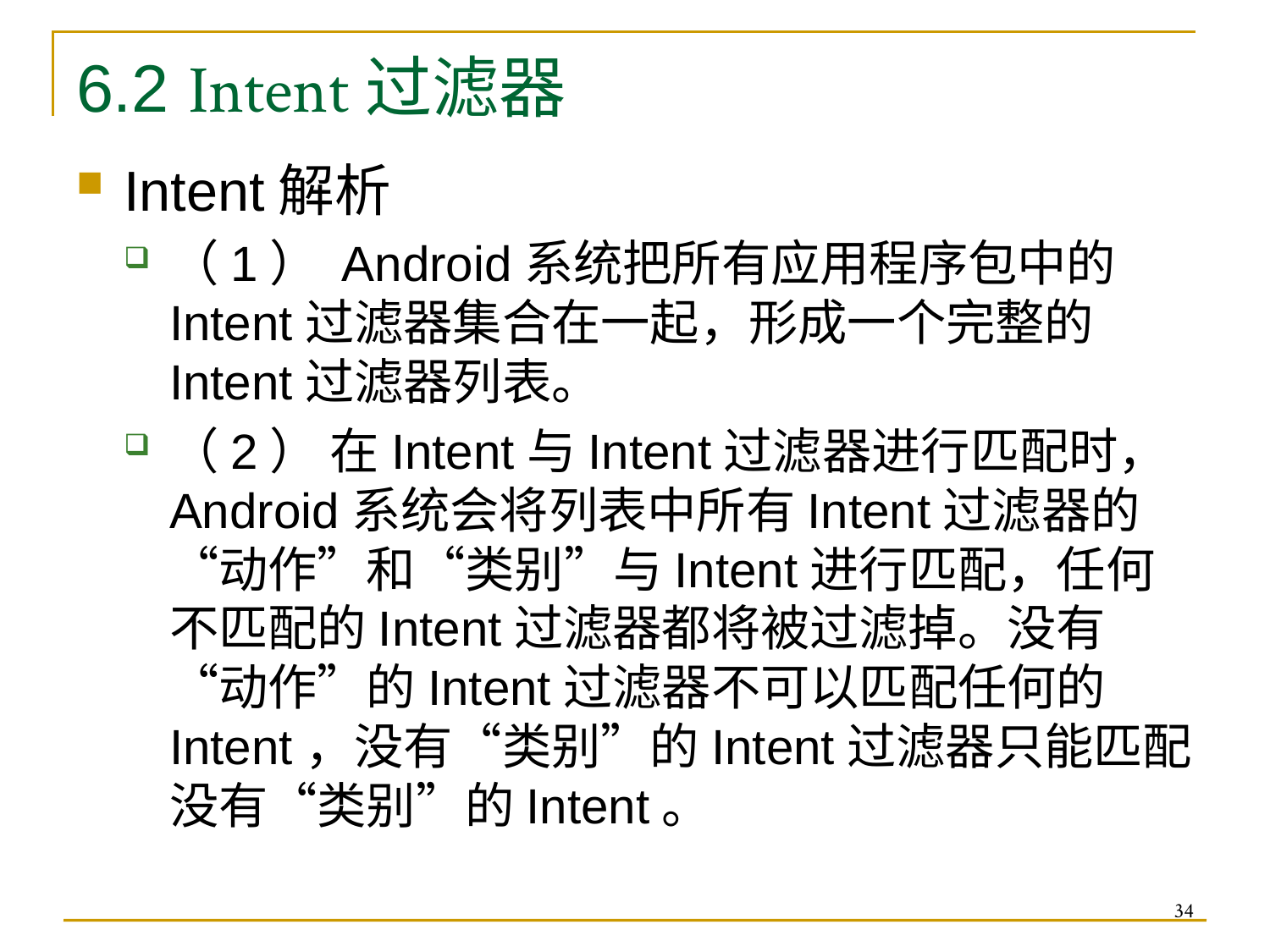

# 6.2 Intent过滤器
Intent解析
（1） Android系统把所有应用程序包中的Intent过滤器集合在一起，形成一个完整的Intent过滤器列表。
（2） 在Intent与Intent过滤器进行匹配时，Android系统会将列表中所有Intent过滤器的“动作”和“类别”与Intent进行匹配，任何不匹配的Intent过滤器都将被过滤掉。没有 “动作”的Intent过滤器不可以匹配任何的Intent，没有“类别”的Intent过滤器只能匹配没有“类别”的Intent。
34